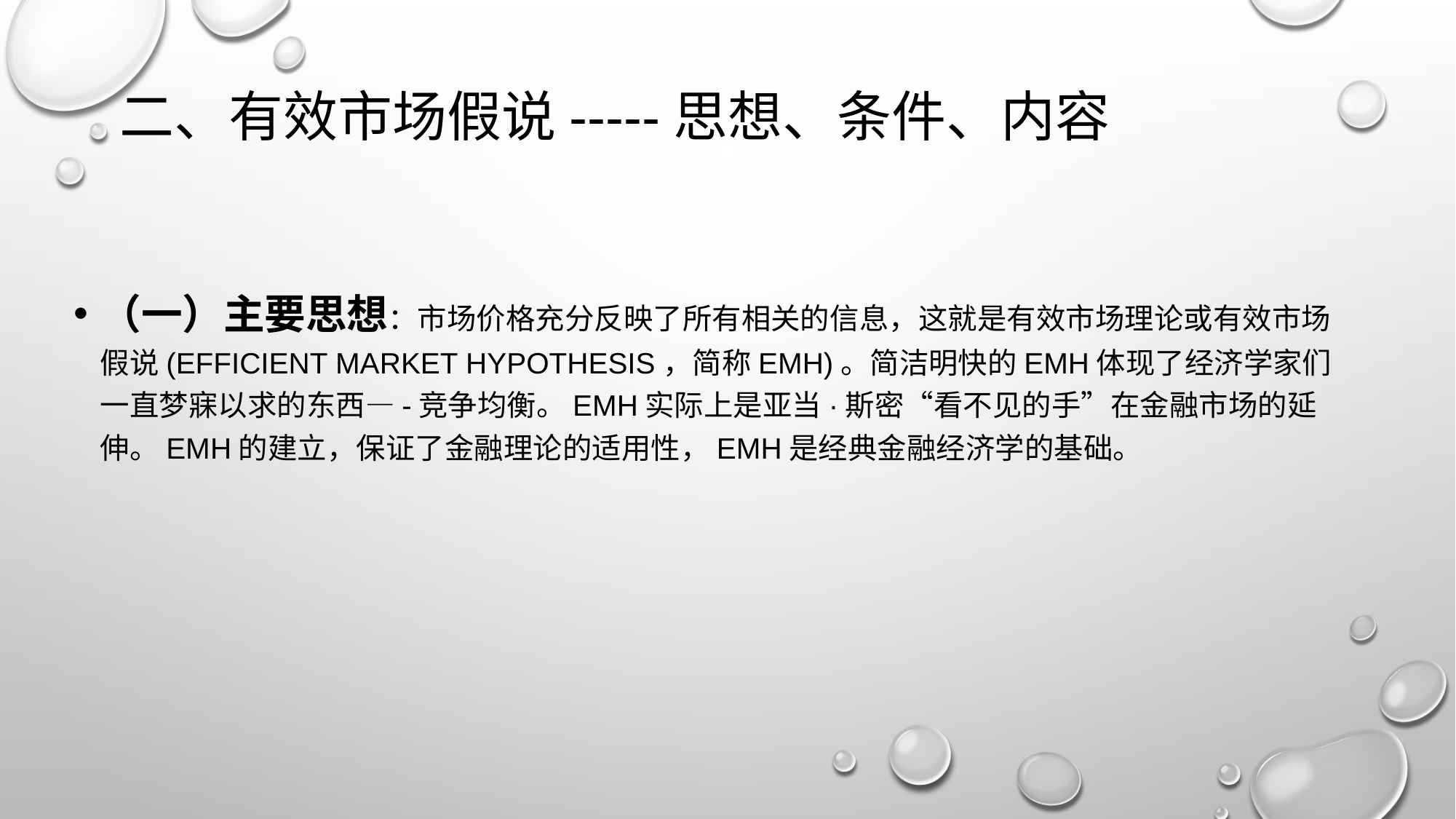

# 二、有效市场假说-----思想、条件、内容
（一）主要思想：市场价格充分反映了所有相关的信息，这就是有效市场理论或有效市场假说(Efficient Market Hypothesis，简称EMH)。简洁明快的EMH体现了经济学家们一直梦寐以求的东西—-竞争均衡。EMH实际上是亚当·斯密“看不见的手”在金融市场的延伸。EMH的建立，保证了金融理论的适用性，EMH是经典金融经济学的基础。